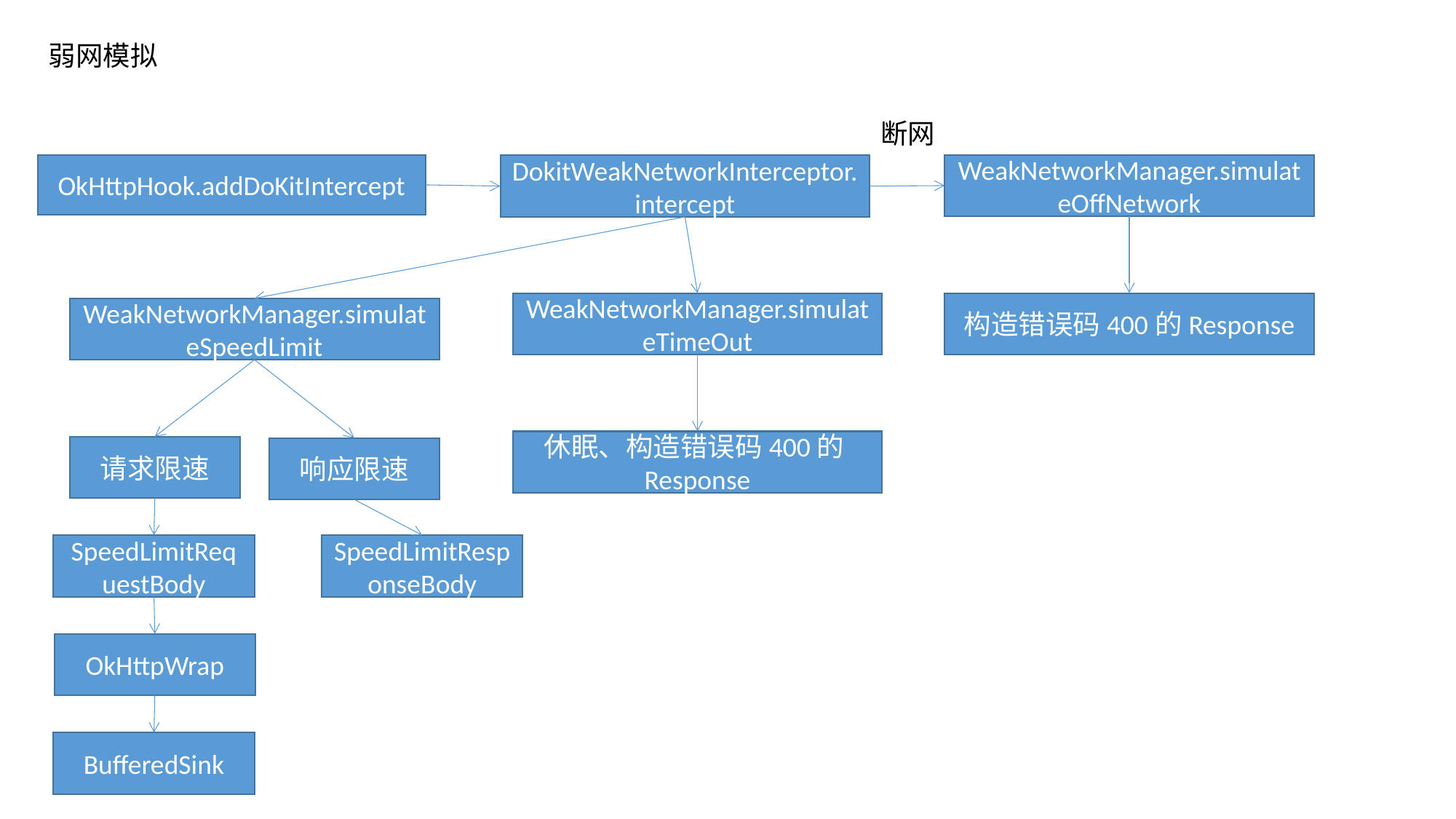

弱网模拟
断网
WeakNetworkManager.simulateOffNetwork
OkHttpHook.addDoKitIntercept
DokitWeakNetworkInterceptor.intercept
WeakNetworkManager.simulateTimeOut
构造错误码400的Response
WeakNetworkManager.simulateSpeedLimit
休眠、构造错误码400的Response
请求限速
响应限速
SpeedLimitRequestBody
SpeedLimitResponseBody
OkHttpWrap
BufferedSink